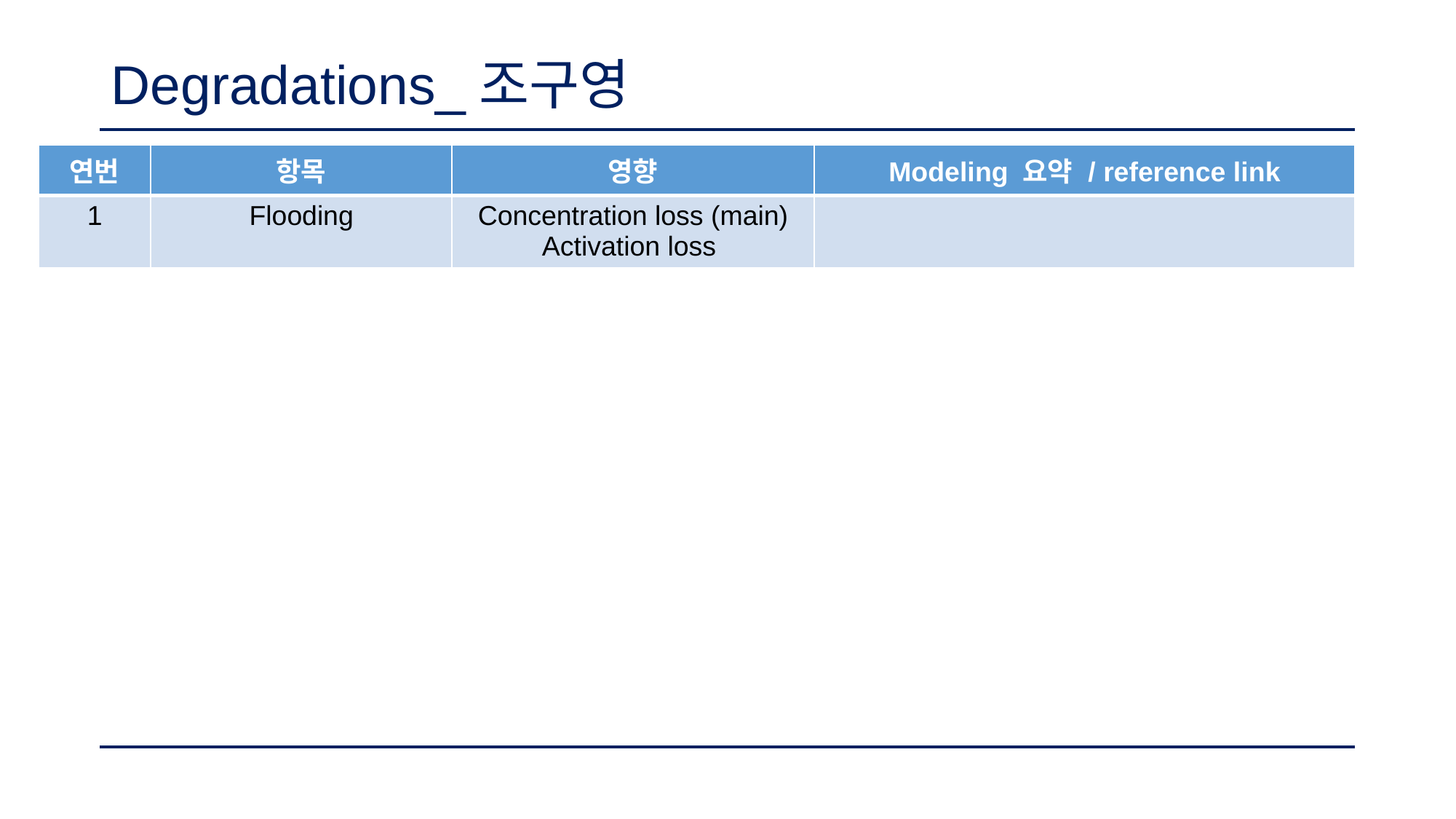

# Degradations_조구영
| 연번 | 항목 | 영향 | Modeling 요약 / reference link |
| --- | --- | --- | --- |
| 1 | Flooding | Concentration loss (main) Activation loss |  |